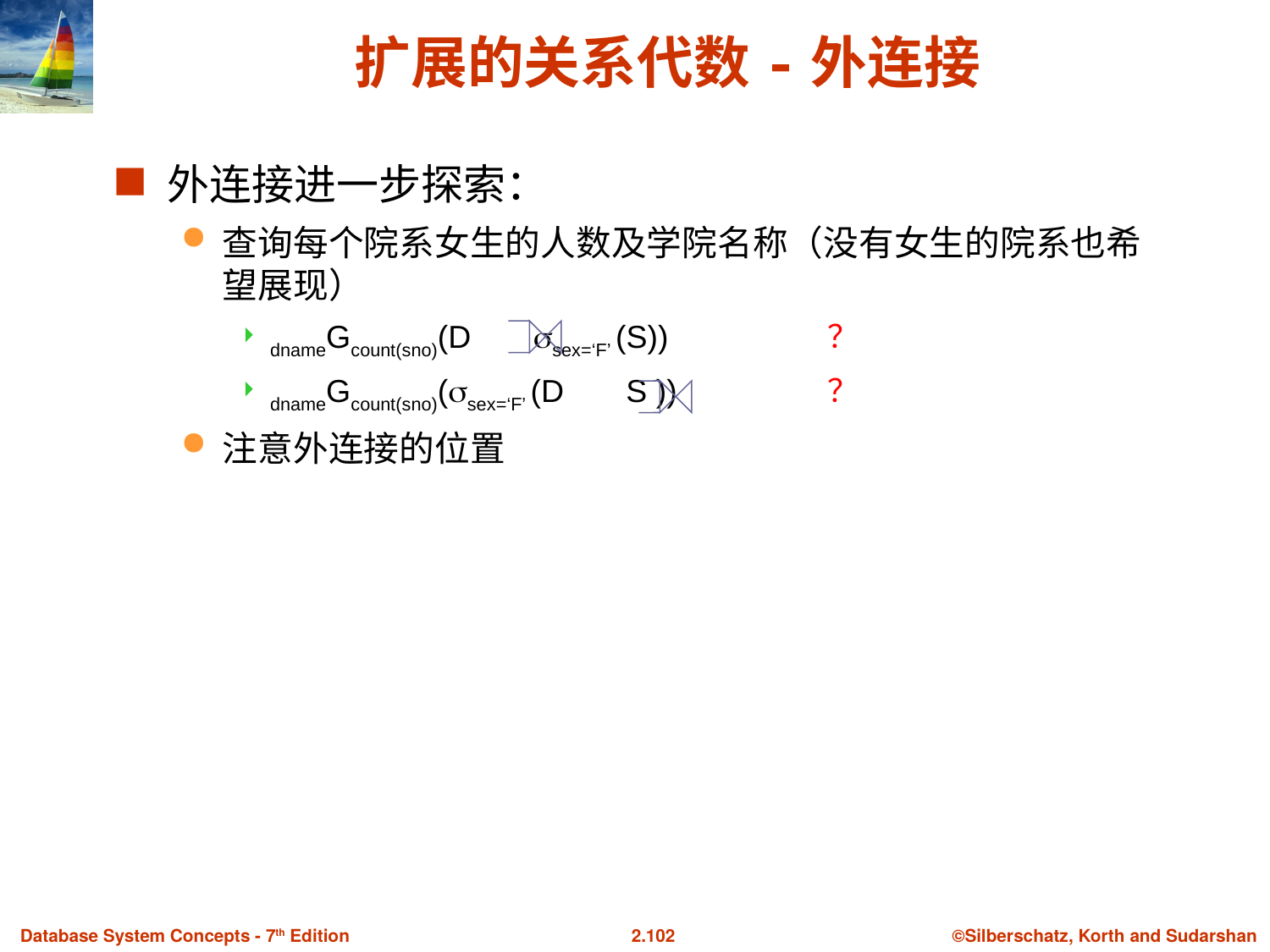

# 扩展的关系代数-外连接
外连接进一步探索：
查询每个院系女生的人数及学院名称（没有女生的院系也希望展现）
dnameGcount(sno)(D       σsex=‘F’ (S))                 ？
dnameGcount(sno)(σsex=‘F’ (D       S ))                ？
注意外连接的位置